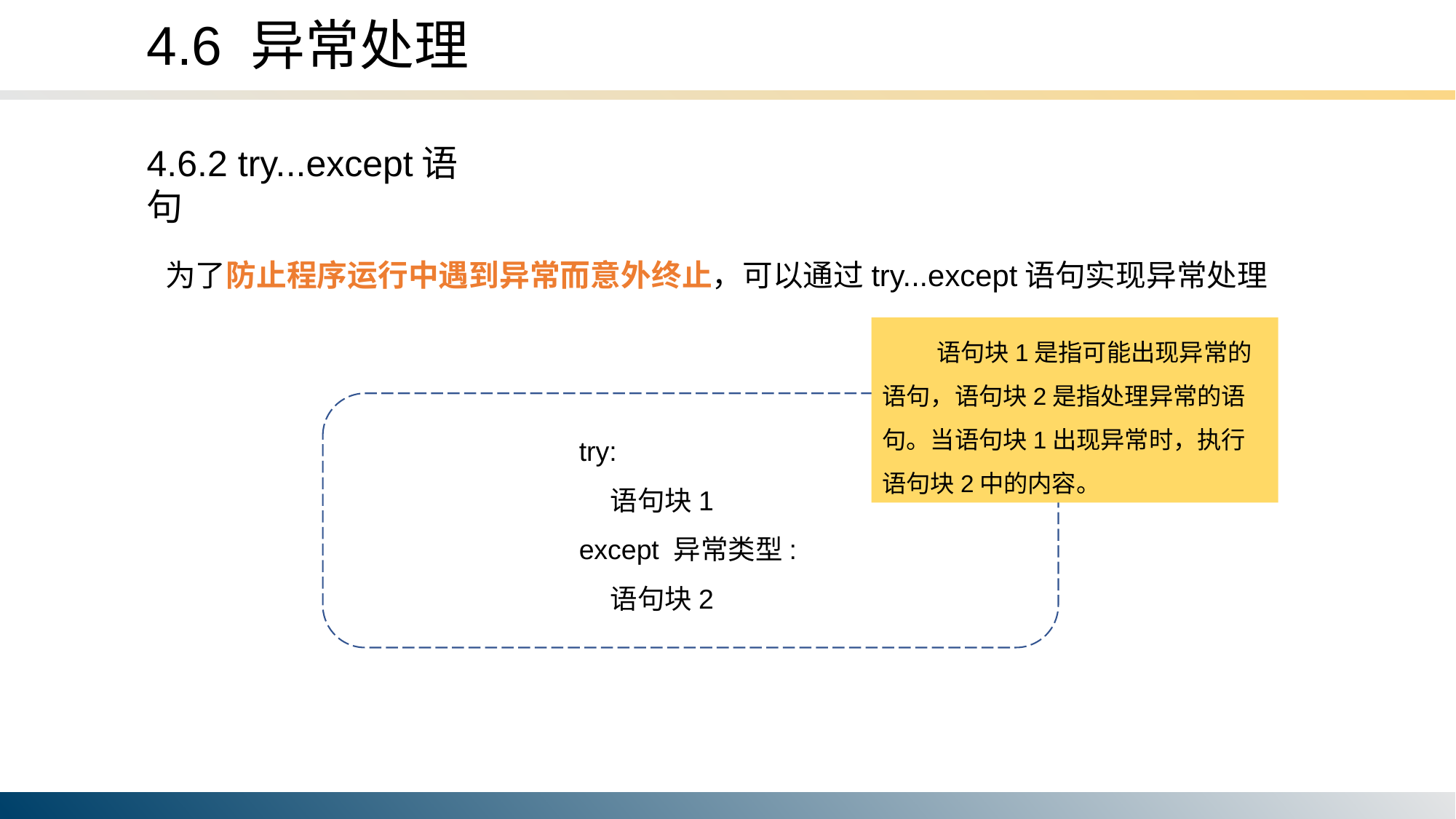

4.6 异常处理
4.6.2 try...except语句
为了防止程序运行中遇到异常而意外终止，可以通过try...except语句实现异常处理
语句块1是指可能出现异常的语句，语句块2是指处理异常的语句。当语句块1出现异常时，执行语句块2中的内容。

try:
    语句块1
except 异常类型:
    语句块2